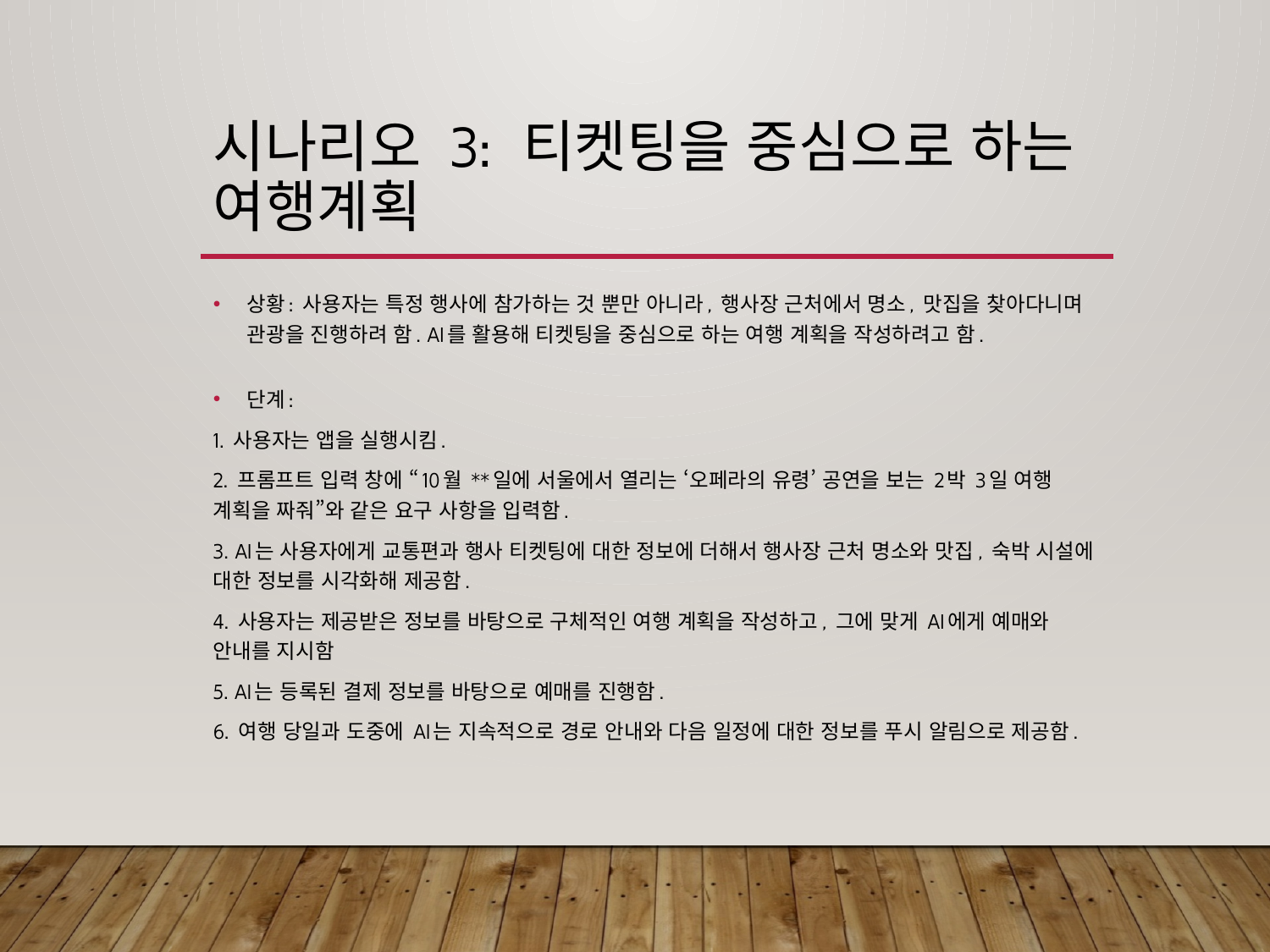

# 시나리오 3: 티켓팅을 중심으로 하는 여행계획
상황: 사용자는 특정 행사에 참가하는 것 뿐만 아니라, 행사장 근처에서 명소, 맛집을 찾아다니며 관광을 진행하려 함. AI를 활용해 티켓팅을 중심으로 하는 여행 계획을 작성하려고 함.
단계:
1. 사용자는 앱을 실행시킴.
2. 프롬프트 입력 창에 “10월 **일에 서울에서 열리는 ‘오페라의 유령’ 공연을 보는 2박 3일 여행 계획을 짜줘”와 같은 요구 사항을 입력함.
3. AI는 사용자에게 교통편과 행사 티켓팅에 대한 정보에 더해서 행사장 근처 명소와 맛집, 숙박 시설에 대한 정보를 시각화해 제공함.
4. 사용자는 제공받은 정보를 바탕으로 구체적인 여행 계획을 작성하고, 그에 맞게 AI에게 예매와 안내를 지시함
5. AI는 등록된 결제 정보를 바탕으로 예매를 진행함.
6. 여행 당일과 도중에 AI는 지속적으로 경로 안내와 다음 일정에 대한 정보를 푸시 알림으로 제공함.